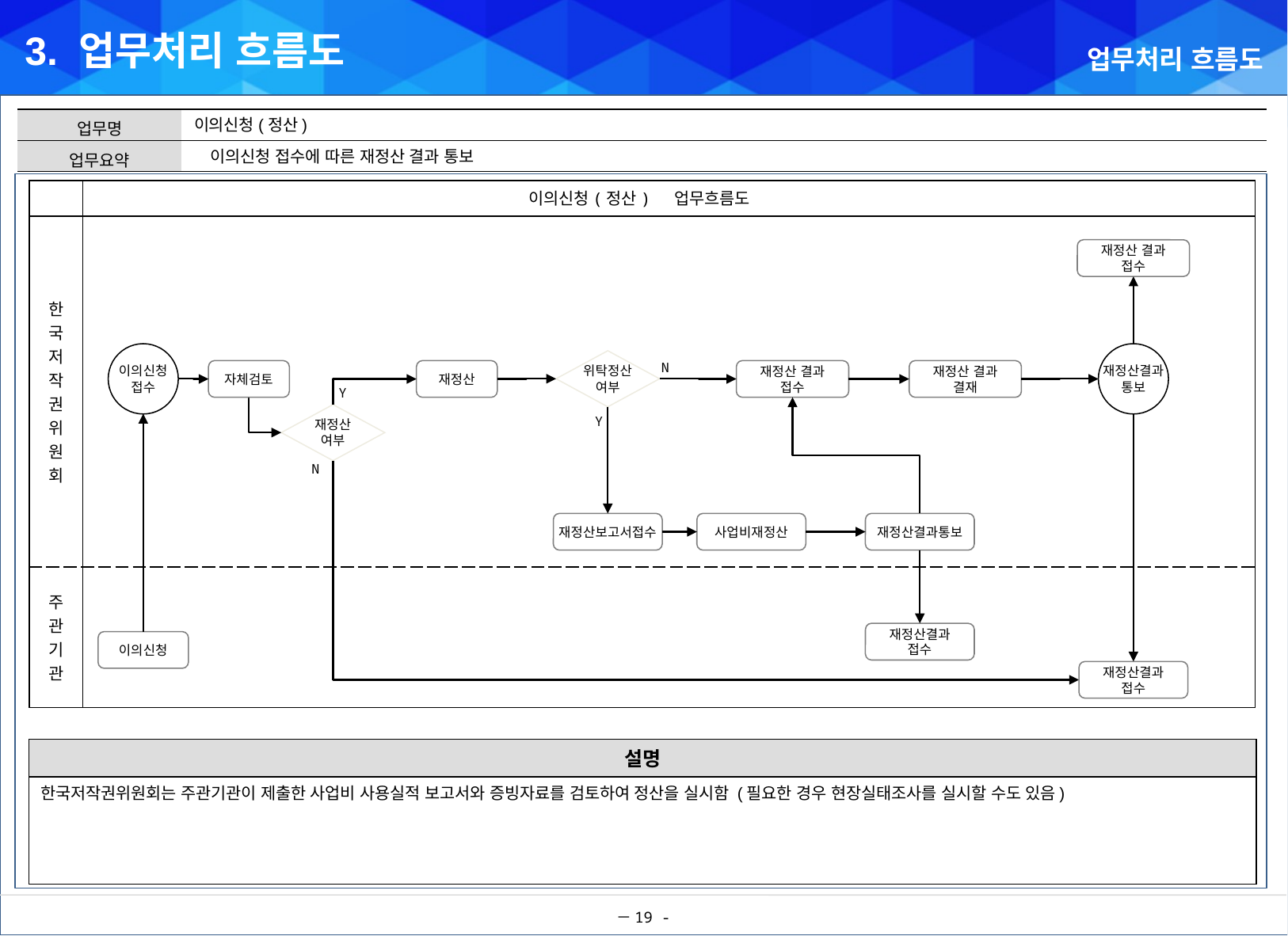

3. 업무처리 흐름도
업무처리 흐름도
이의신청(정산)
이의신청 접수에 따른 재정산 결과 통보
|  |  |
| --- | --- |
| 한 국 저 작 권 위 원 회 |  |
| 주 관 기 관 |  |
이의신청(정산)  업무흐름도
재정산 결과
접수
이의신청
접수
재정산결과
통보
위탁정산
여부
N
자체검토
재정산
재정산 결과
접수
재정산 결과
결재
Y
재정산
여부
Y
N
재정산보고서접수
사업비재정산
재정산결과통보
재정산결과
접수
이의신청
재정산결과
접수
설명
한국저작권위원회는 주관기관이 제출한 사업비 사용실적 보고서와 증빙자료를 검토하여 정산을 실시함 (필요한 경우 현장실태조사를 실시할 수도 있음)